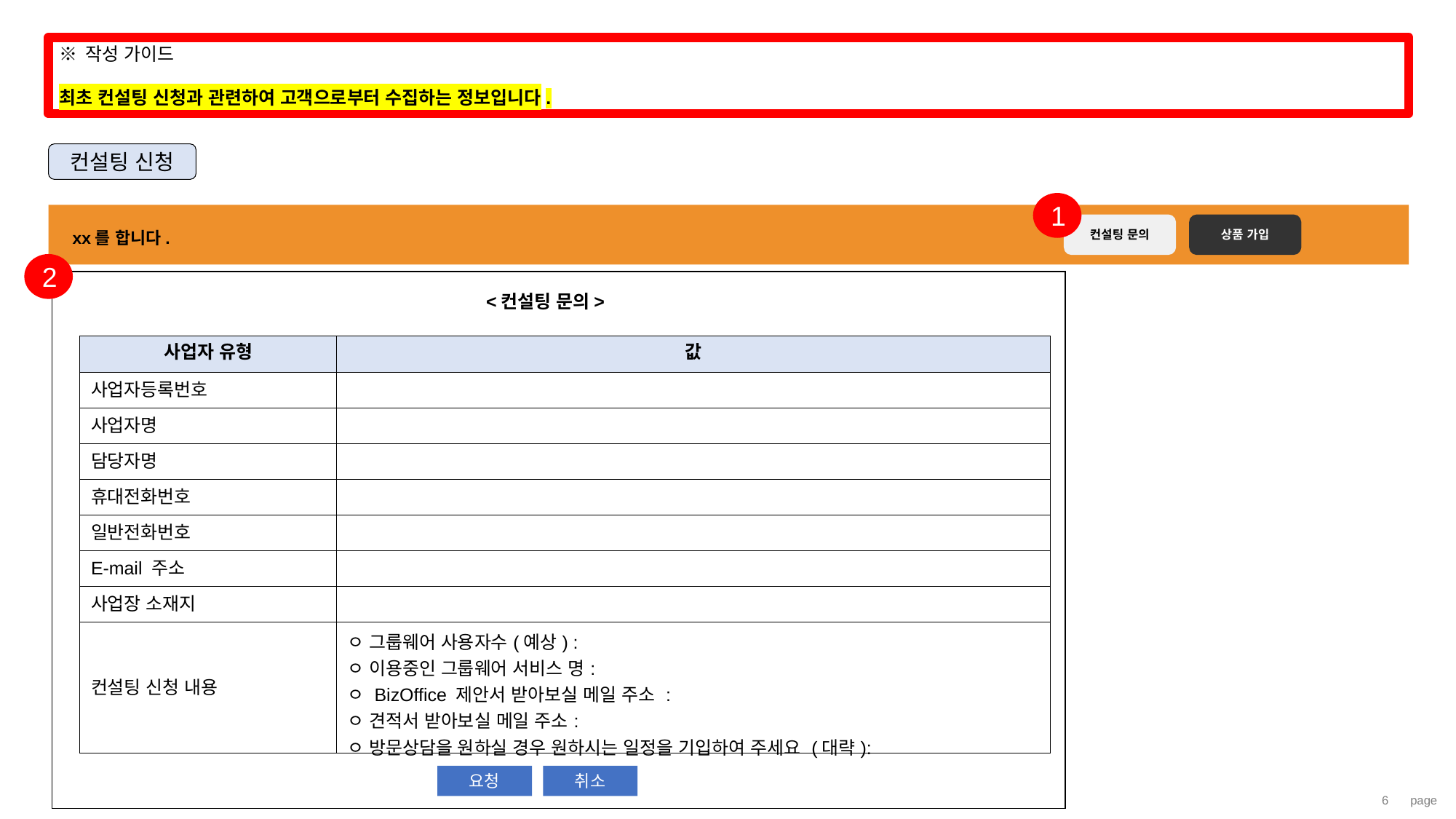

※ 작성 가이드

최초 컨설팅 신청과 관련하여 고객으로부터 수집하는 정보입니다.
컨설팅 신청
1

컨설팅 문의
상품 가입
xx를 합니다.
2

<컨설팅 문의>
| 사업자 유형 | 값 |
| --- | --- |
| 사업자등록번호 |  |
| 사업자명 |  |
| 담당자명 |  |
| 휴대전화번호 |  |
| 일반전화번호 |  |
| E-mail 주소 |  |
| 사업장 소재지 |  |
| 컨설팅 신청 내용 | ㅇ 그룹웨어 사용자수(예상) : ㅇ 이용중인 그룹웨어 서비스 명: ㅇ BizOffice 제안서 받아보실 메일 주소 : ㅇ 견적서 받아보실 메일 주소: ㅇ 방문상담을 원하실 경우 원하시는 일정을 기입하여 주세요 (대략): |
요청
취소